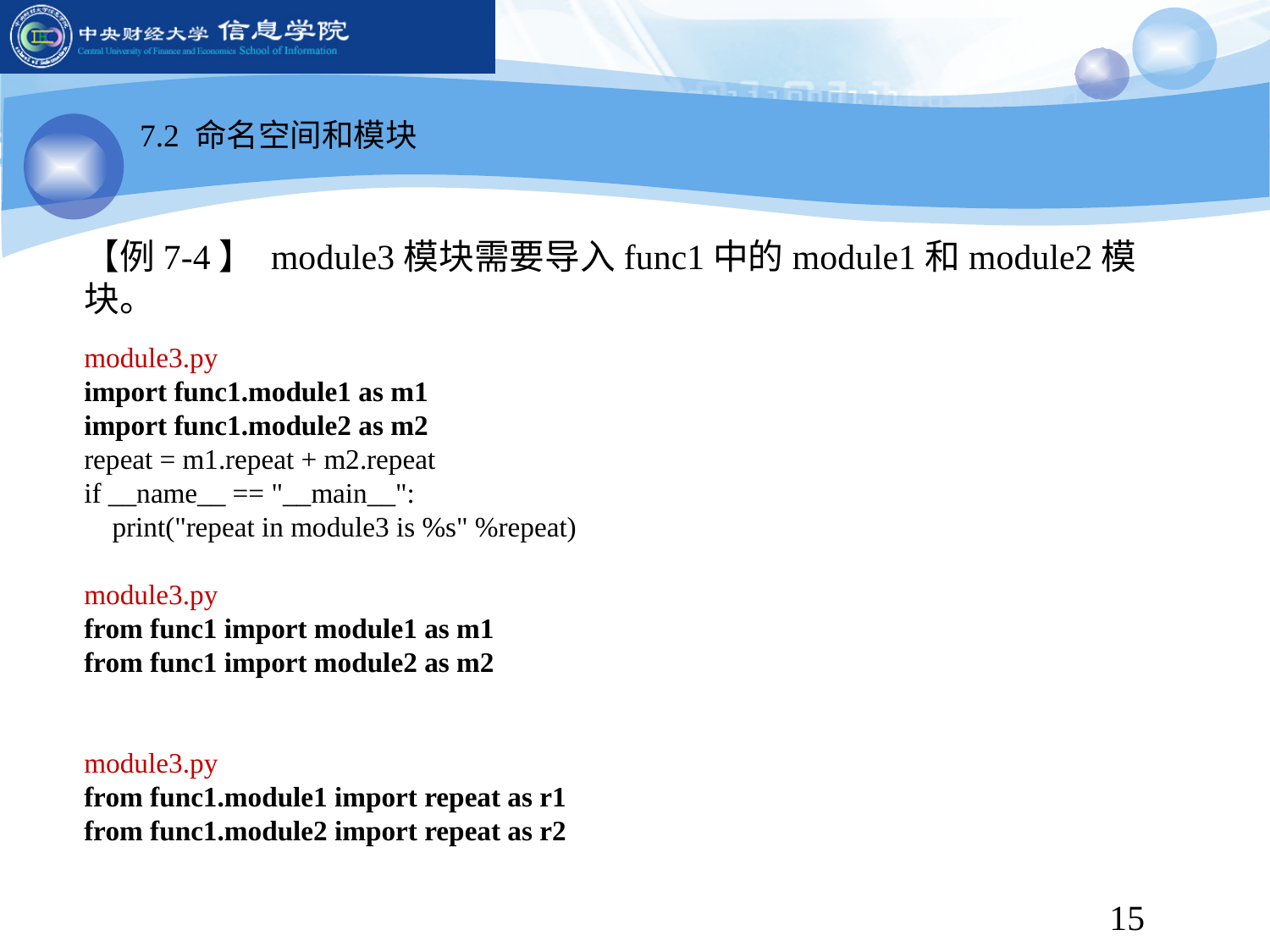

7.2 命名空间和模块
【例7-4】 module3模块需要导入func1中的module1和module2模块。

module3.py
import func1.module1 as m1
import func1.module2 as m2
repeat = m1.repeat + m2.repeat
if __name__ == "__main__":
    print("repeat in module3 is %s" %repeat)

module3.py
from func1 import module1 as m1
from func1 import module2 as m2

module3.py
from func1.module1 import repeat as r1
from func1.module2 import repeat as r2